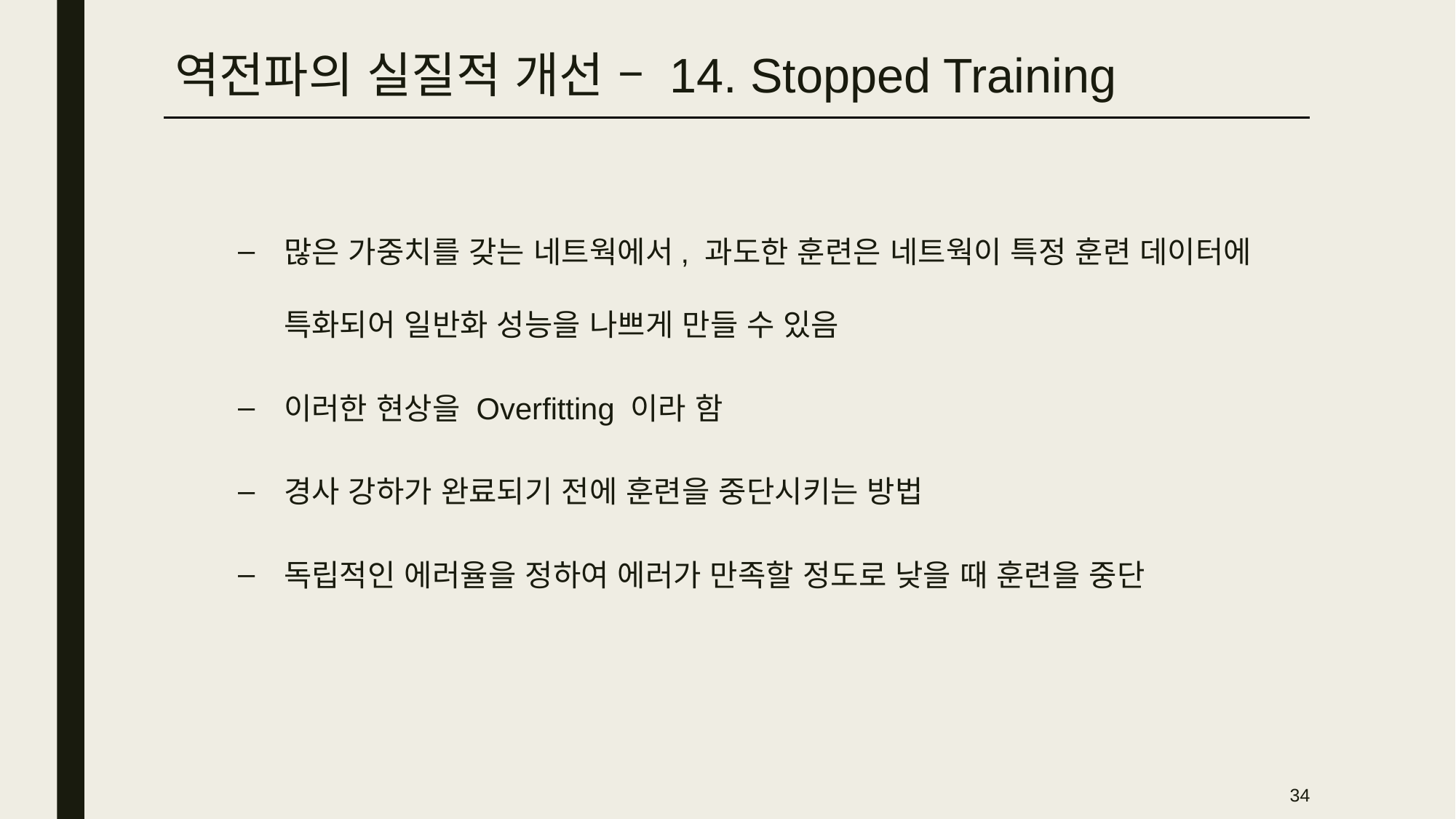

역전파의 실질적 개선 – 14. Stopped Training
많은 가중치를 갖는 네트웍에서, 과도한 훈련은 네트웍이 특정 훈련 데이터에 특화되어 일반화 성능을 나쁘게 만들 수 있음
이러한 현상을 Overfitting 이라 함
경사 강하가 완료되기 전에 훈련을 중단시키는 방법
독립적인 에러율을 정하여 에러가 만족할 정도로 낮을 때 훈련을 중단
34